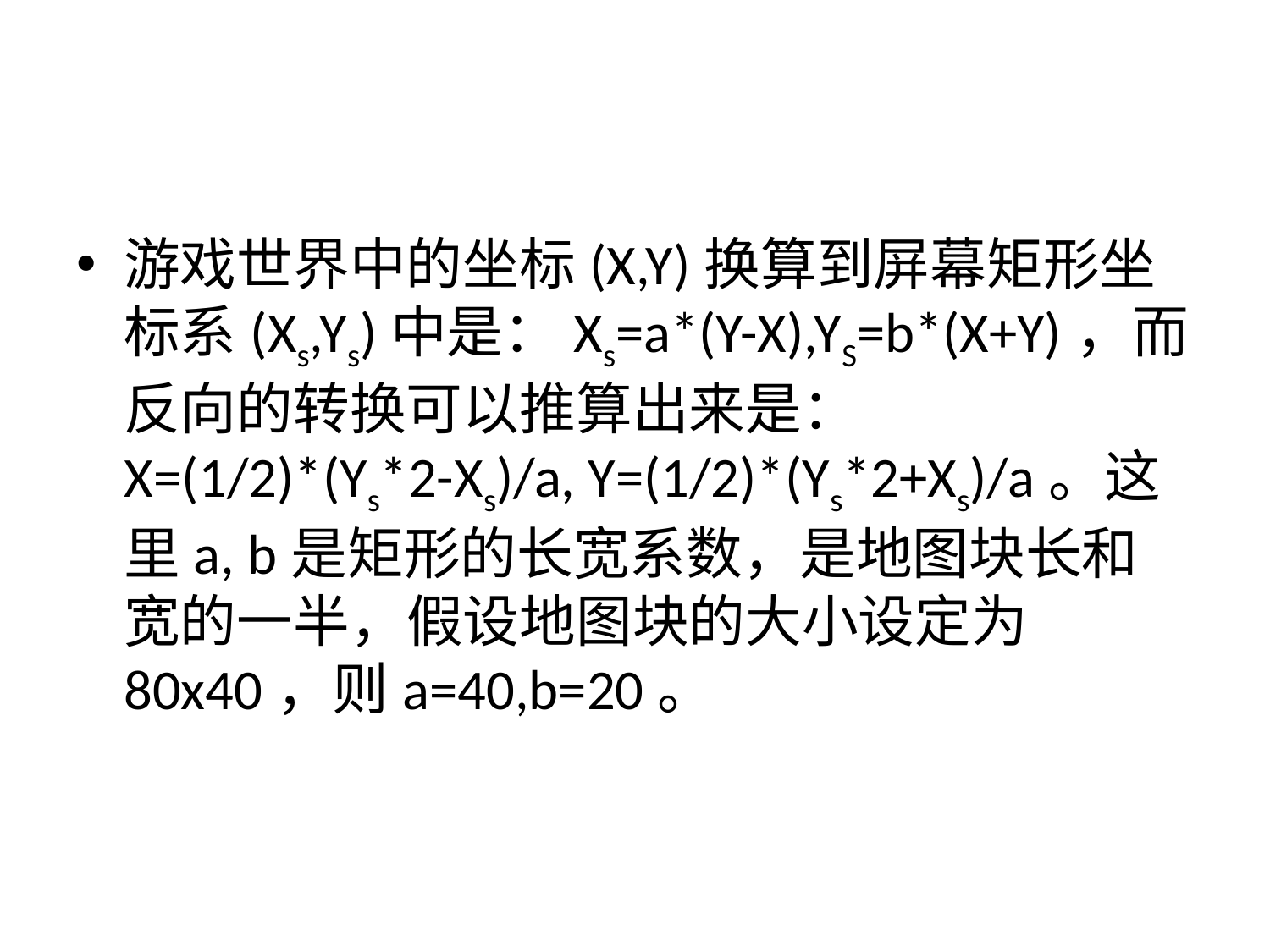

#
游戏世界中的坐标(X,Y)换算到屏幕矩形坐标系(Xs,Ys)中是：Xs=a*(Y-X),YS=b*(X+Y)，而反向的转换可以推算出来是：X=(1/2)*(Ys*2-Xs)/a, Y=(1/2)*(Ys*2+Xs)/a。这里a, b是矩形的长宽系数，是地图块长和宽的一半，假设地图块的大小设定为80x40，则a=40,b=20。